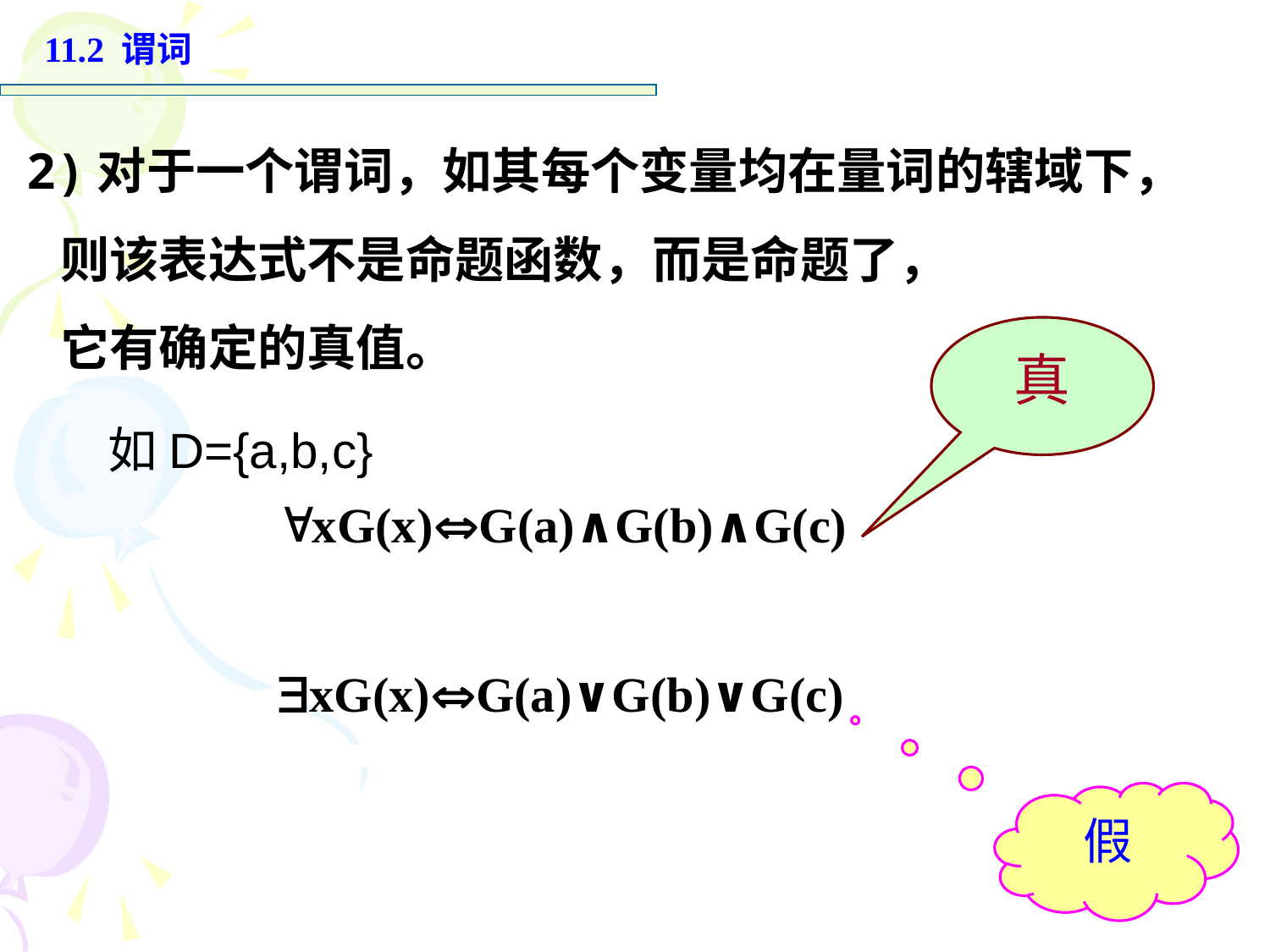

11.2 谓词

2)对于一个谓词，如其每个变量均在量词的辖域下，
  则该表达式不是命题函数，而是命题了，
  它有确定的真值。
真
如D={a,b,c}
∀xG(x)⇔G(a)∧G(b)∧G(c)
∃xG(x)⇔G(a)∨G(b)∨G(c)
假
31